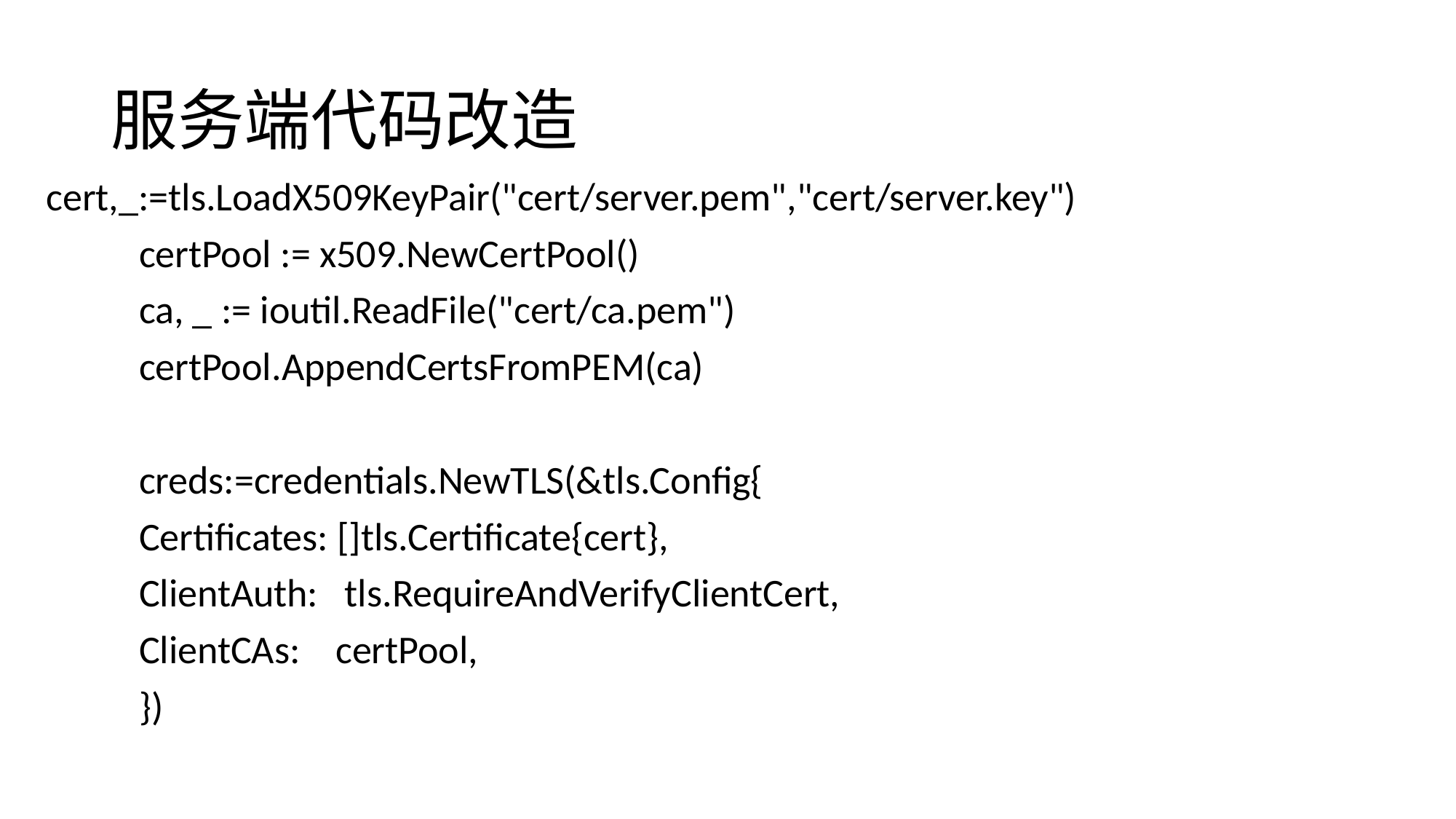

# 服务端代码改造
 cert,_:=tls.LoadX509KeyPair("cert/server.pem","cert/server.key")
	certPool := x509.NewCertPool()
	ca, _ := ioutil.ReadFile("cert/ca.pem")
	certPool.AppendCertsFromPEM(ca)

	creds:=credentials.NewTLS(&tls.Config{
		Certificates: []tls.Certificate{cert},
		ClientAuth:   tls.RequireAndVerifyClientCert,
		ClientCAs:    certPool,
	})